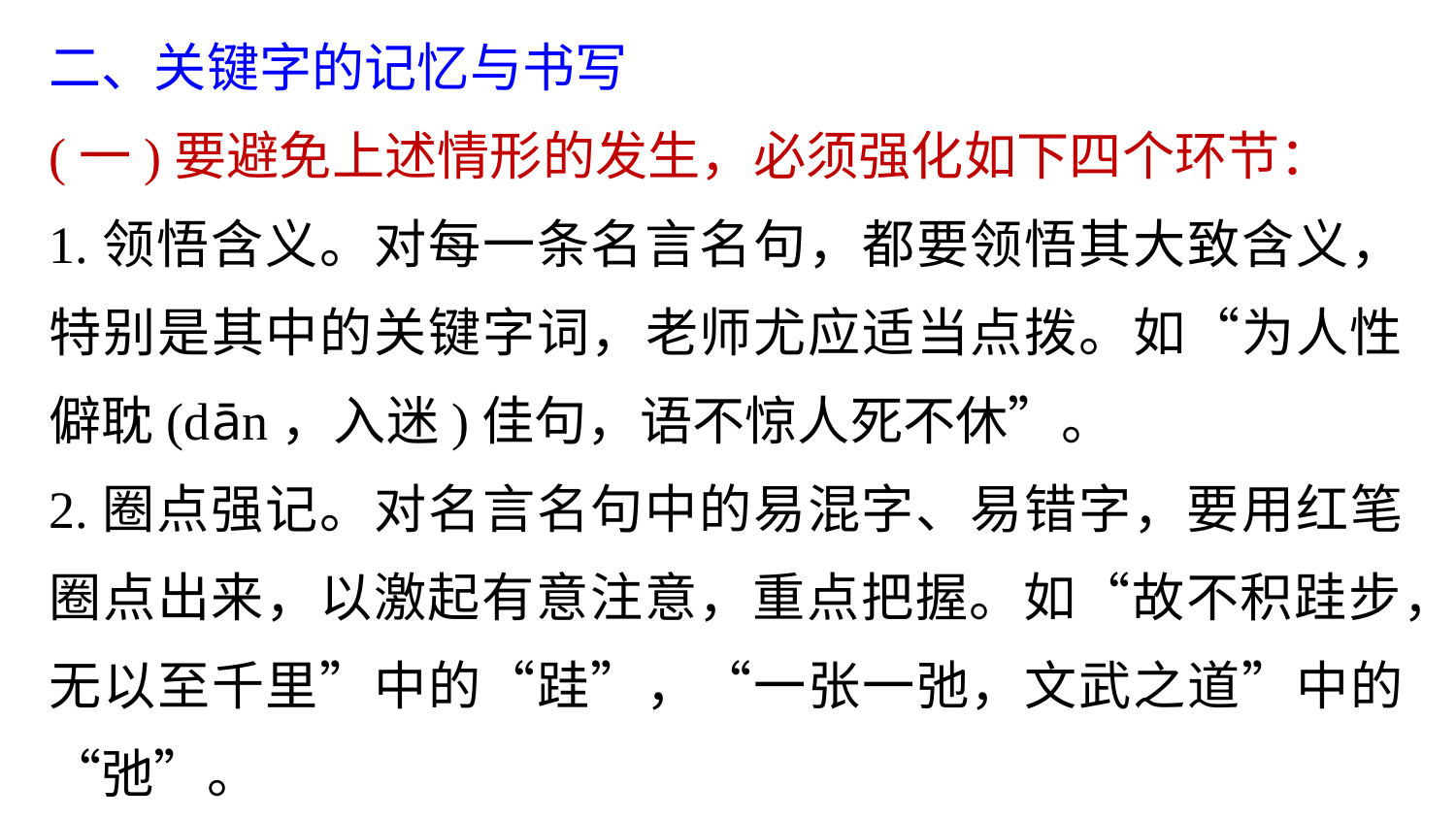

二、关键字的记忆与书写
(一)要避免上述情形的发生，必须强化如下四个环节：
1.领悟含义。对每一条名言名句，都要领悟其大致含义，特别是其中的关键字词，老师尤应适当点拨。如“为人性僻耽(dān，入迷)佳句，语不惊人死不休”。
2.圈点强记。对名言名句中的易混字、易错字，要用红笔圈点出来，以激起有意注意，重点把握。如“故不积跬步，无以至千里”中的“跬”，“一张一弛，文武之道”中的“弛”。